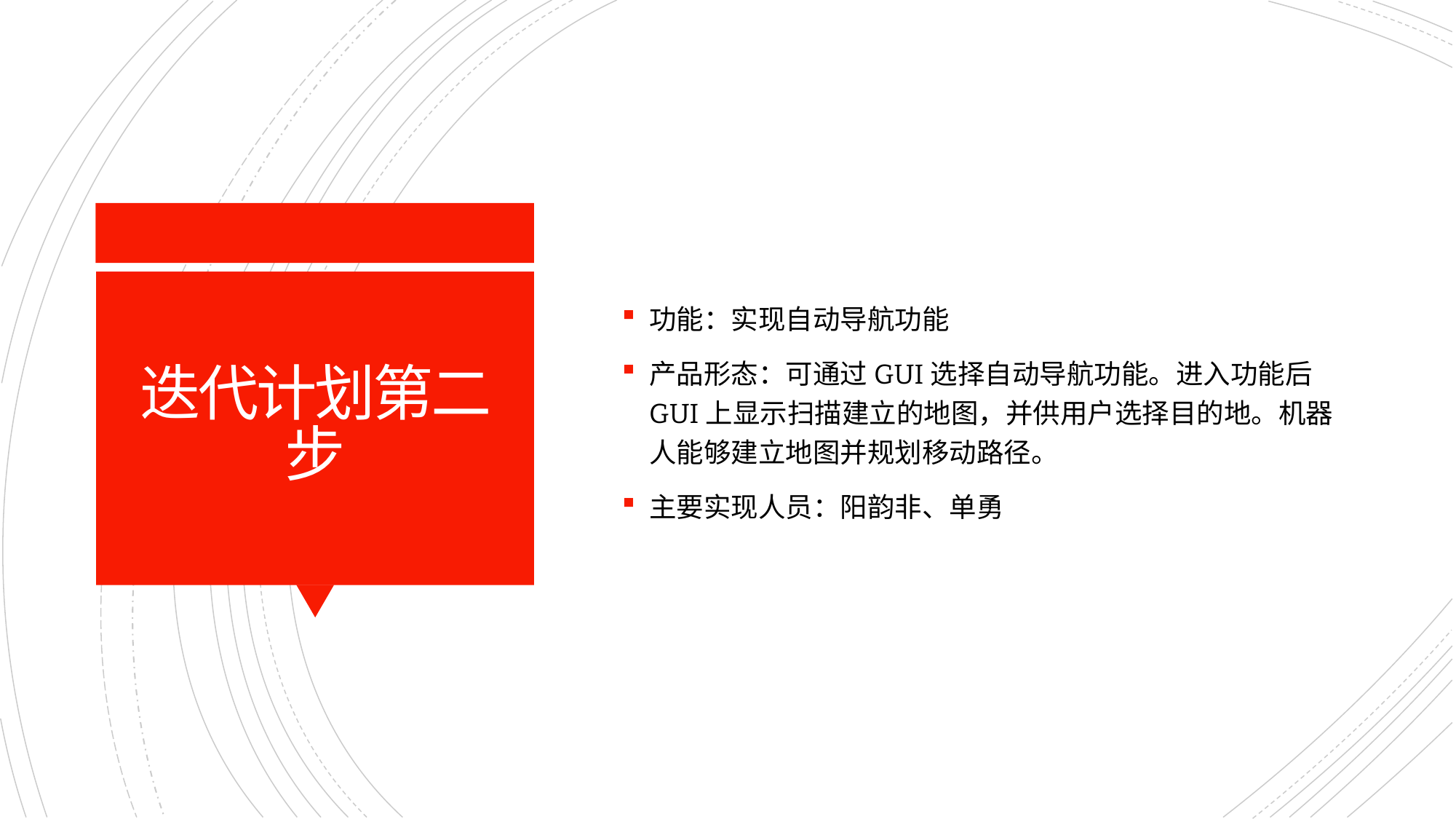

功能：实现自动导航功能
产品形态：可通过GUI选择自动导航功能。进入功能后GUI上显示扫描建立的地图，并供用户选择目的地。机器人能够建立地图并规划移动路径。
主要实现人员：阳韵非、单勇
# 迭代计划第二步